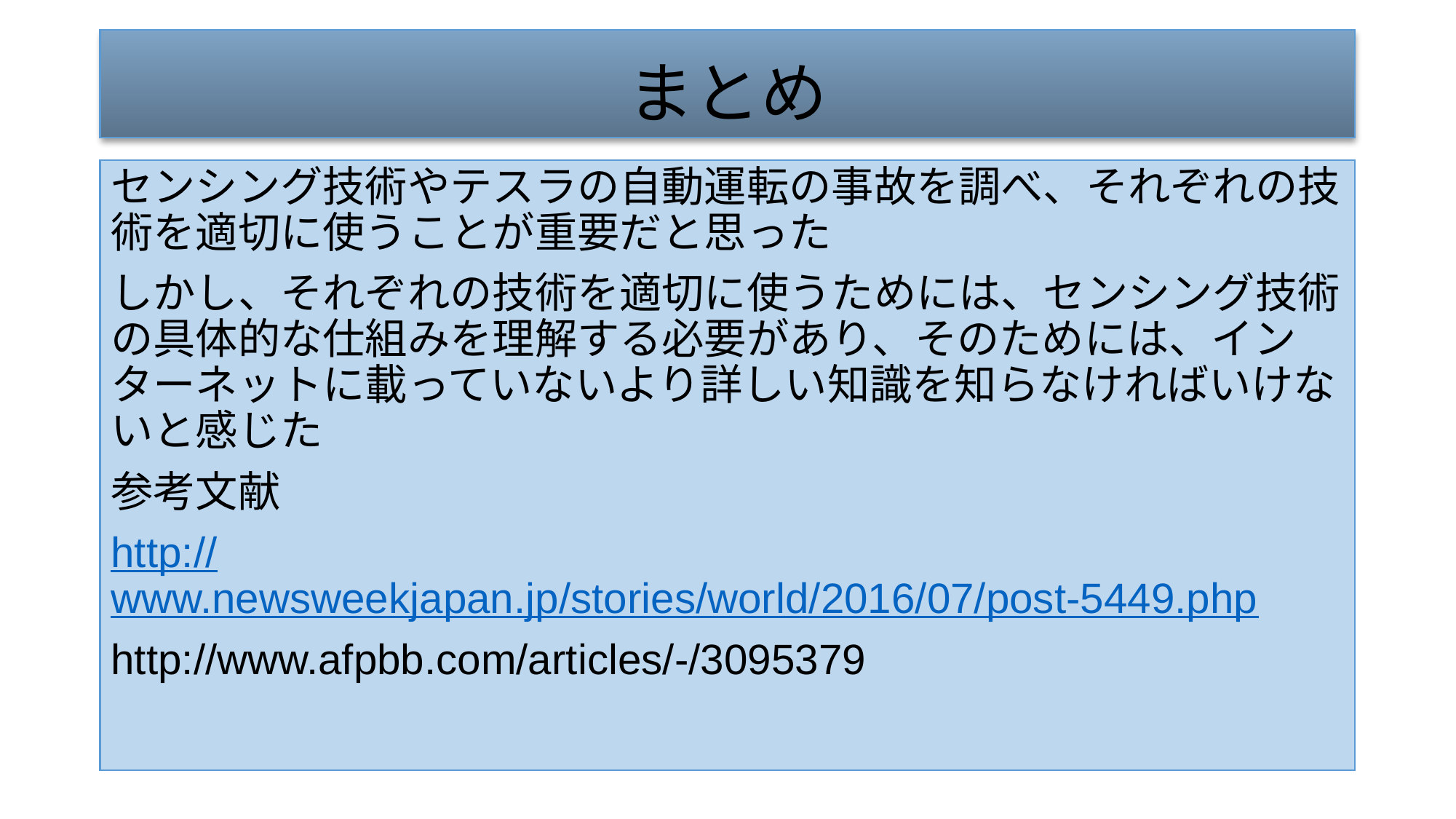

# まとめ
センシング技術やテスラの自動運転の事故を調べ、それぞれの技術を適切に使うことが重要だと思った
しかし、それぞれの技術を適切に使うためには、センシング技術の具体的な仕組みを理解する必要があり、そのためには、インターネットに載っていないより詳しい知識を知らなければいけないと感じた
参考文献
http://www.newsweekjapan.jp/stories/world/2016/07/post-5449.php
http://www.afpbb.com/articles/-/3095379